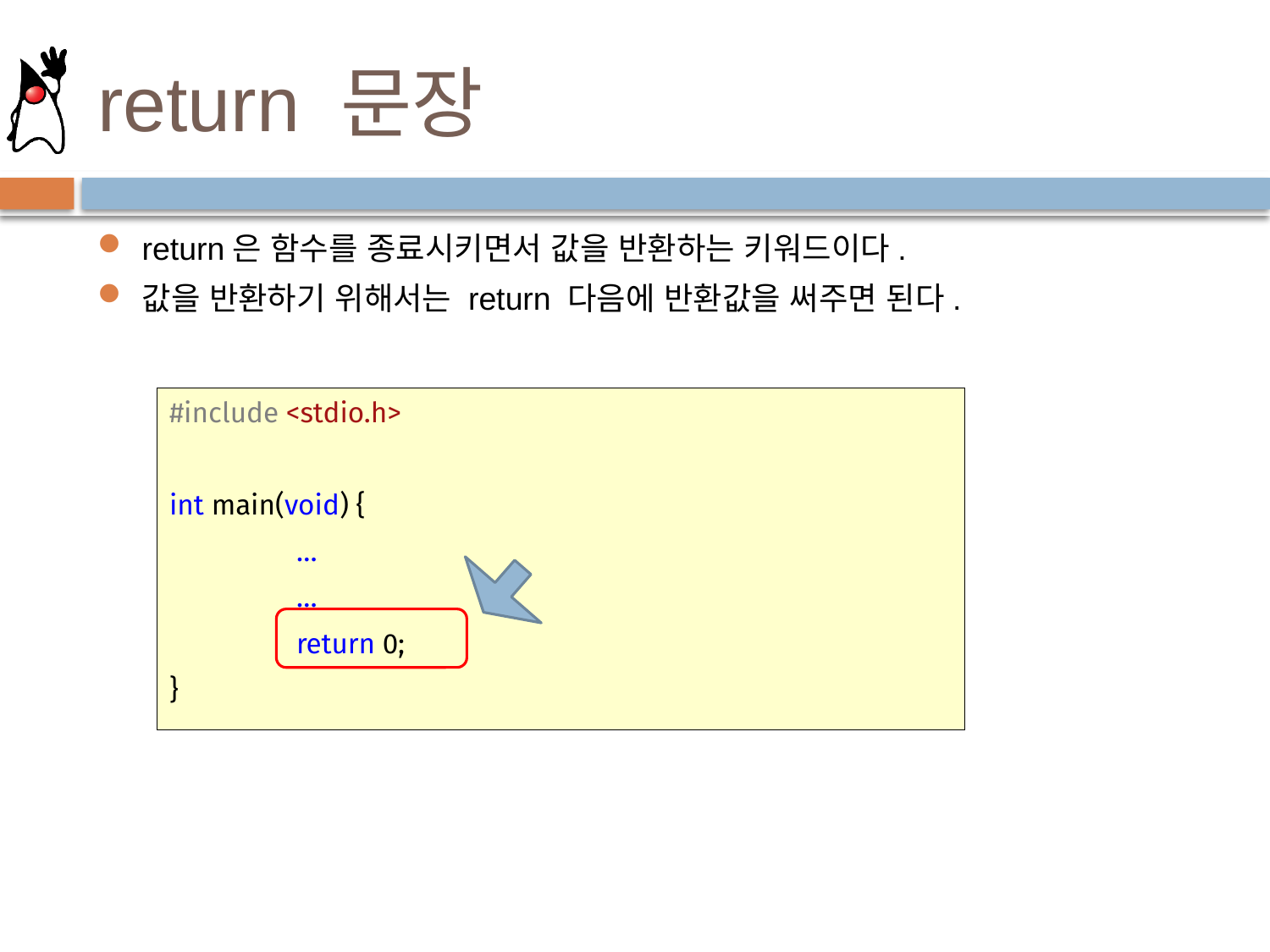

# return 문장
return은 함수를 종료시키면서 값을 반환하는 키워드이다.
값을 반환하기 위해서는 return 다음에 반환값을 써주면 된다.
#include <stdio.h>

int main(void) {
	…
	…
	return 0;
}